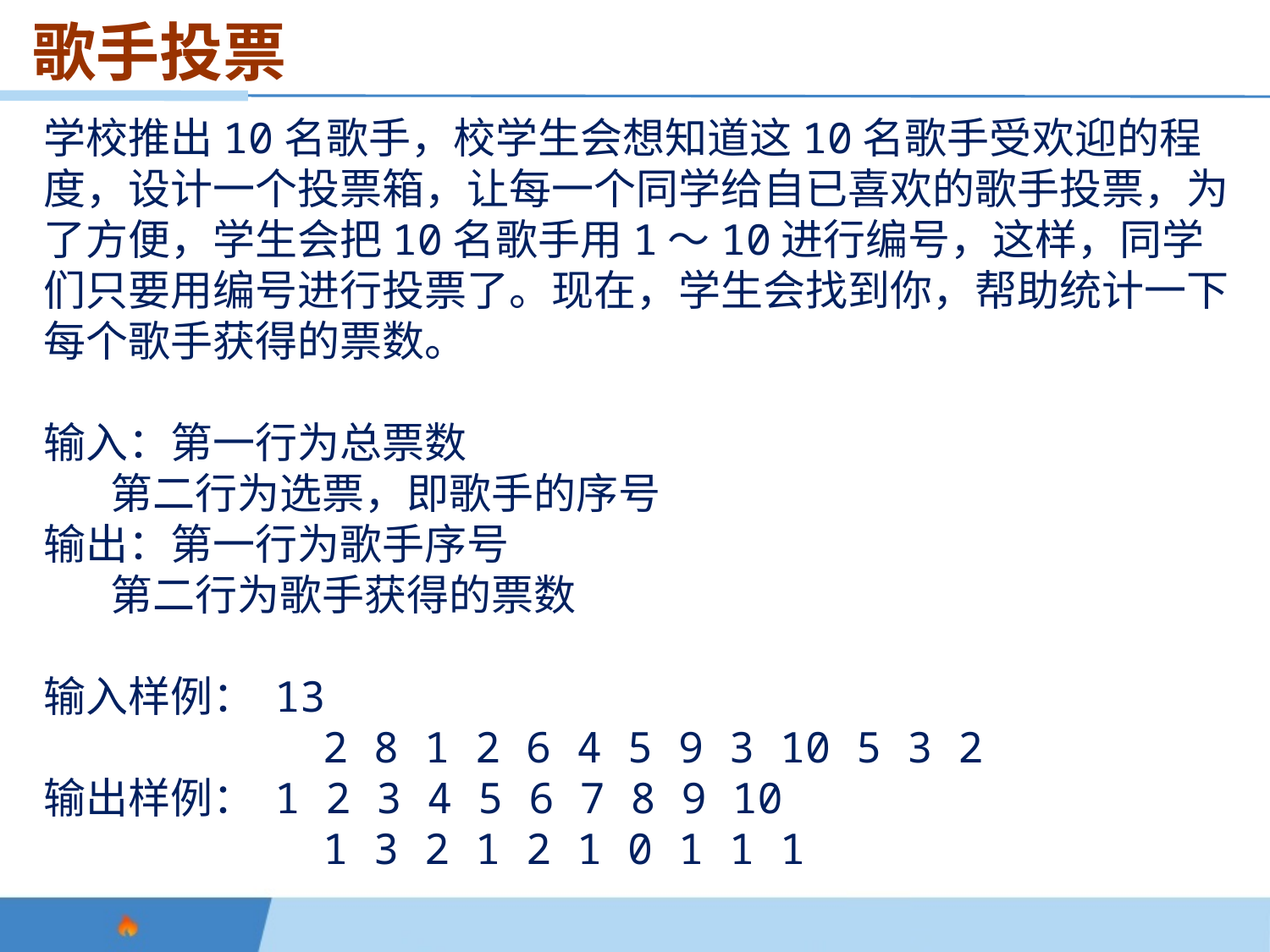

歌手投票
学校推出10名歌手，校学生会想知道这10名歌手受欢迎的程度，设计一个投票箱，让每一个同学给自已喜欢的歌手投票，为了方便，学生会把10名歌手用1～10进行编号，这样，同学们只要用编号进行投票了。现在，学生会找到你，帮助统计一下每个歌手获得的票数。

输入：第一行为总票数
      第二行为选票，即歌手的序号
输出：第一行为歌手序号
      第二行为歌手获得的票数

输入样例： 13
           2 8 1 2 6 4 5 9 3 10 5 3 2
输出样例： 1 2 3 4 5 6 7 8 9 10
           1 3 2 1 2 1 0 1 1 1